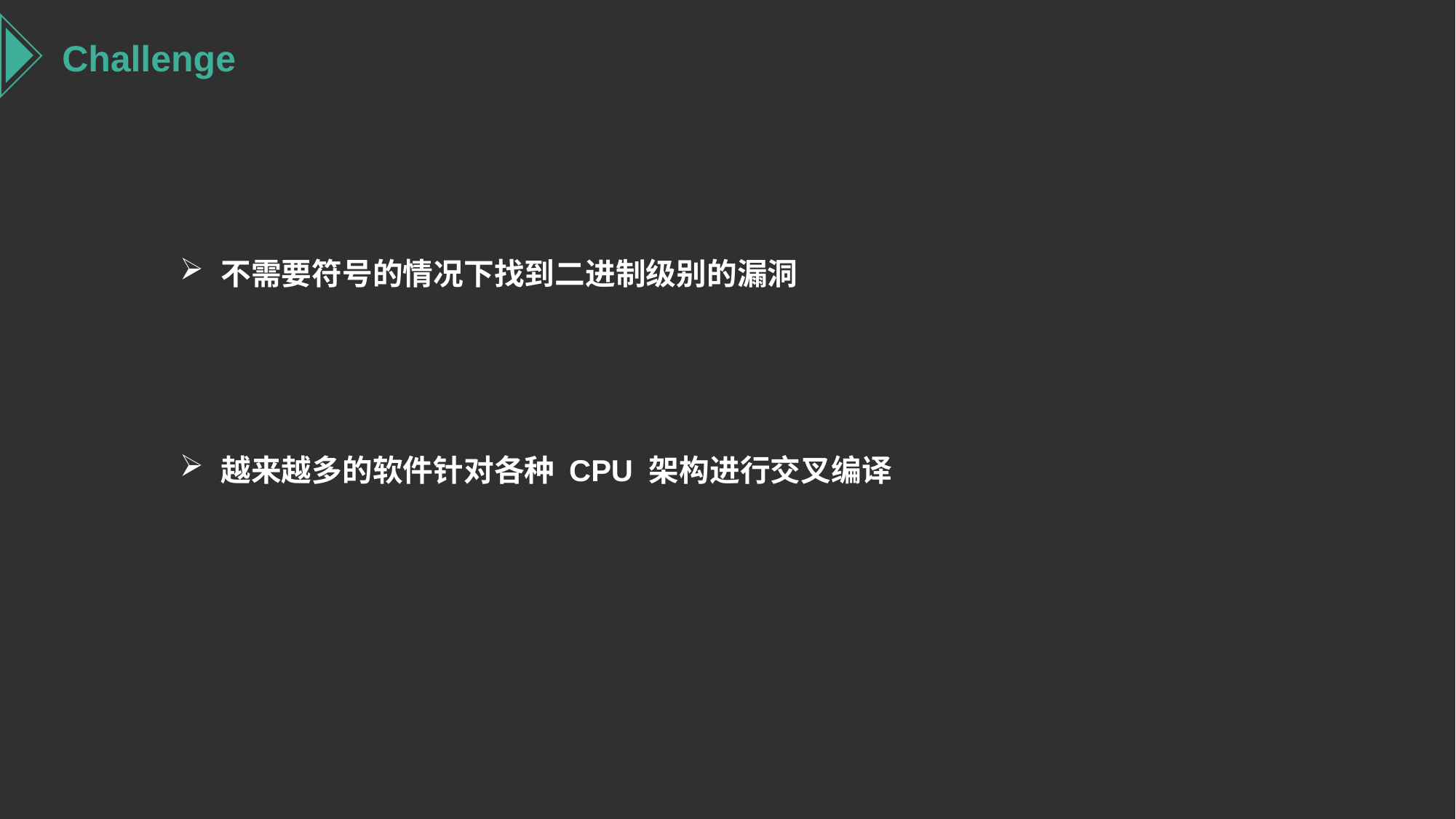

Challenge

不需要符号的情况下找到二进制级别的漏洞

越来越多的软件针对各种 CPU 架构进行交叉编译